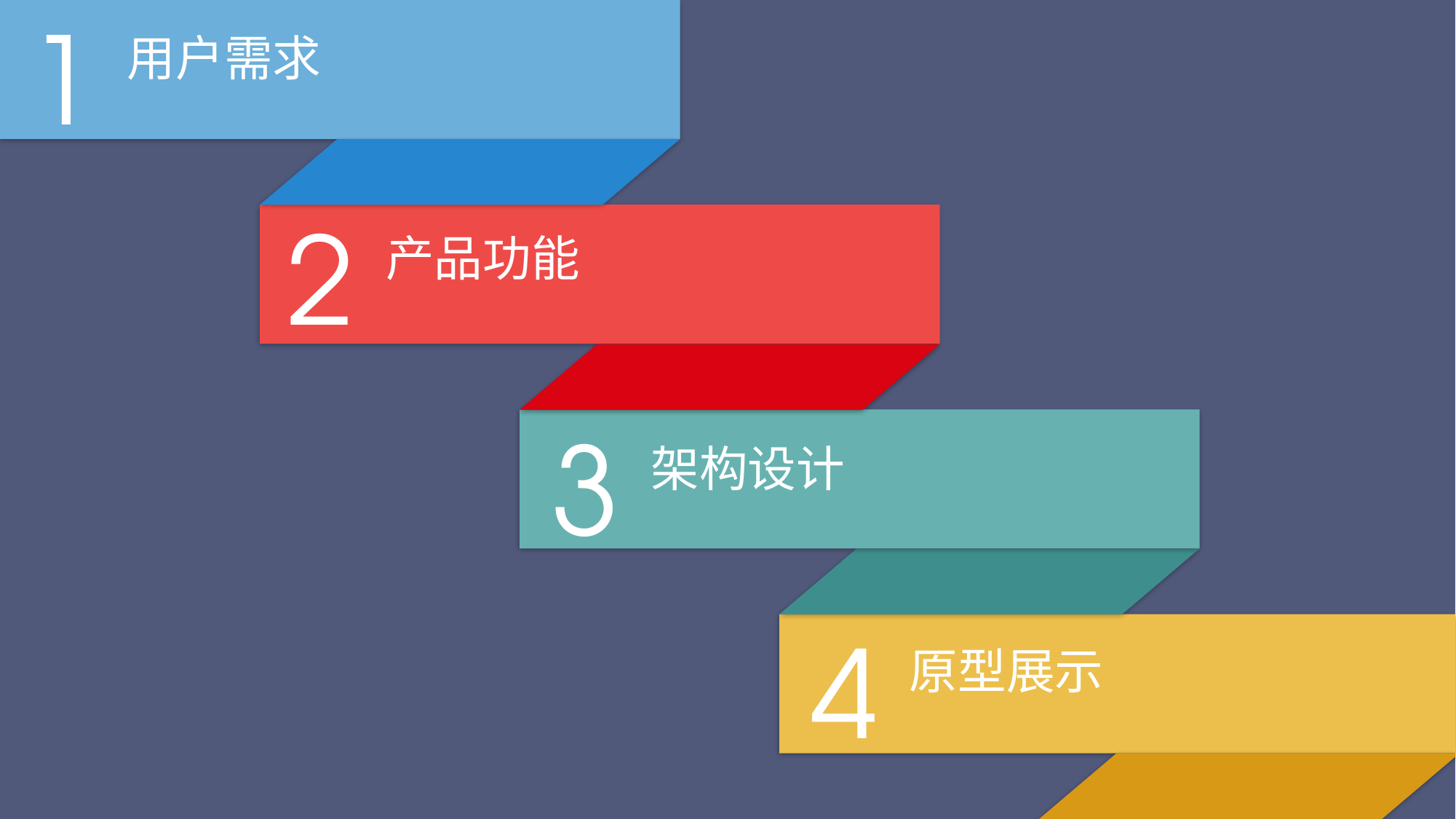

1
用户需求

2
产品功能

3
架构设计

4
原型展示